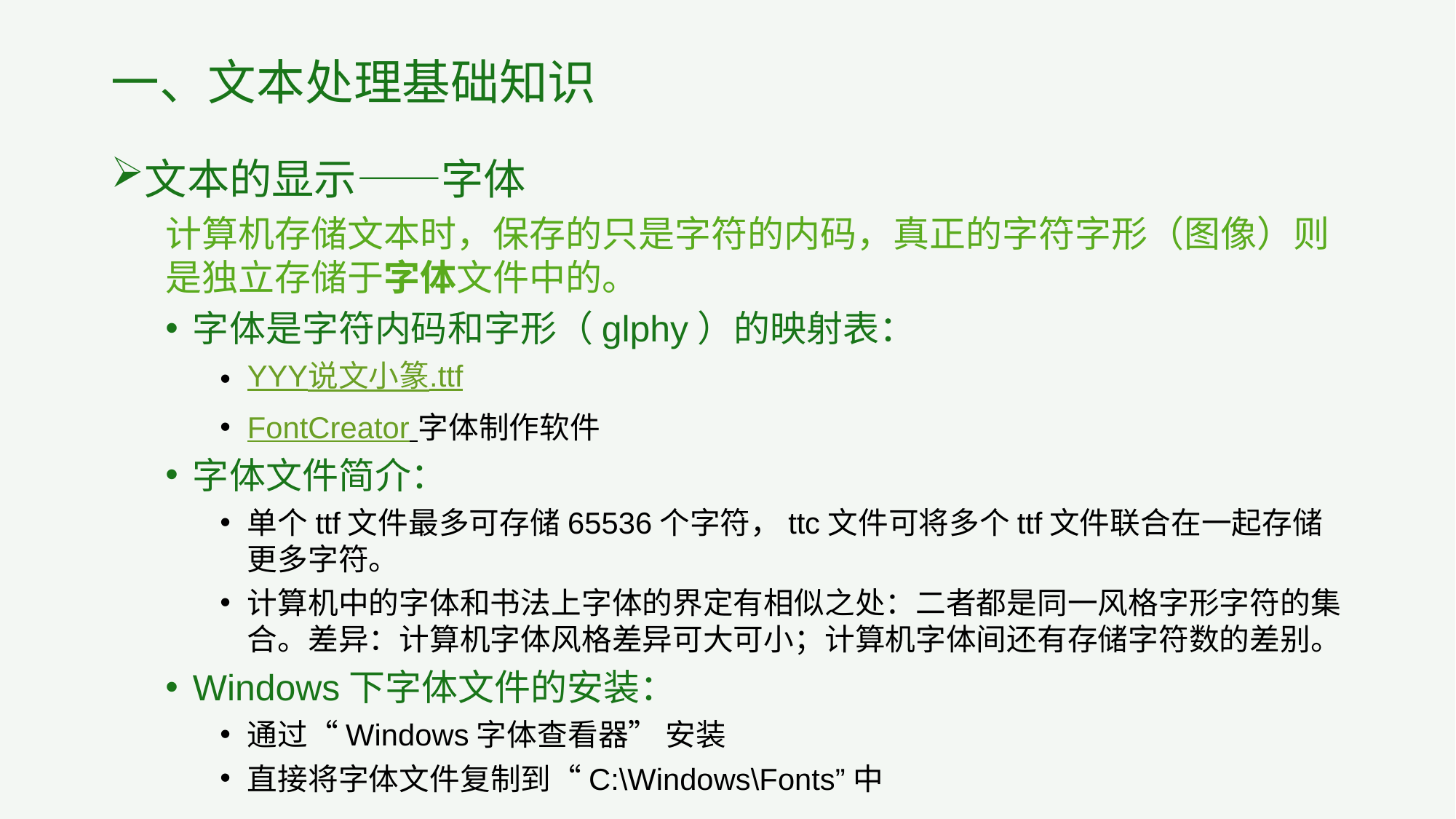

# 一、文本处理基础知识
文本的显示——字体
计算机存储文本时，保存的只是字符的内码，真正的字符字形（图像）则是独立存储于字体文件中的。
字体是字符内码和字形（glphy）的映射表：
YYY说文小篆.ttf
FontCreator 字体制作软件
字体文件简介：
单个ttf文件最多可存储65536个字符，ttc文件可将多个ttf文件联合在一起存储更多字符。
计算机中的字体和书法上字体的界定有相似之处：二者都是同一风格字形字符的集合。差异：计算机字体风格差异可大可小；计算机字体间还有存储字符数的差别。
Windows下字体文件的安装：
通过“Windows字体查看器” 安装
直接将字体文件复制到“C:\Windows\Fonts”中